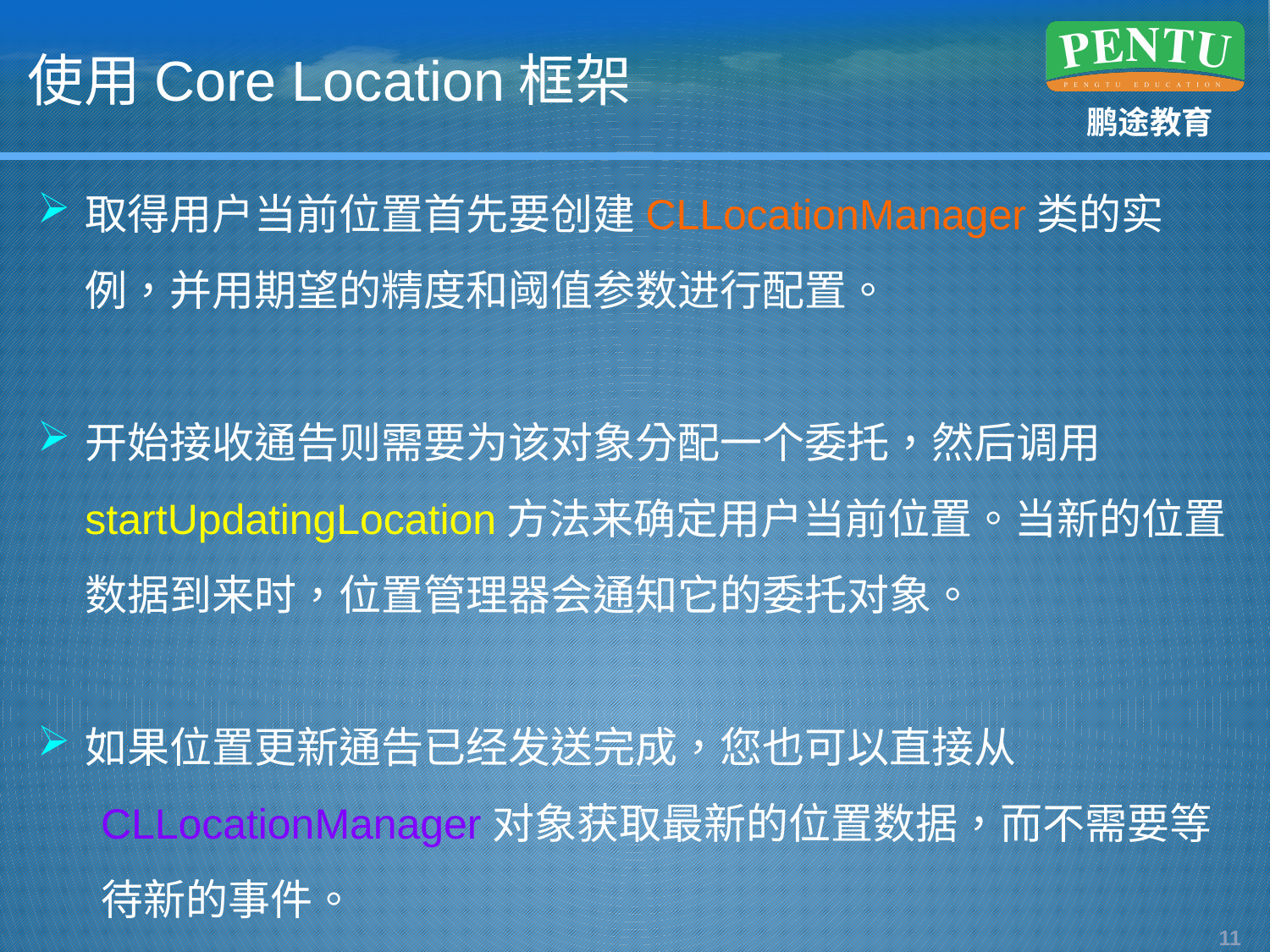

# 使用Core Location框架
取得用户当前位置首先要创建CLLocationManager类的实例，并用期望的精度和阈值参数进行配置。

开始接收通告则需要为该对象分配一个委托，然后调用startUpdatingLocation方法来确定用户当前位置。当新的位置数据到来时，位置管理器会通知它的委托对象。

如果位置更新通告已经发送完成，您也可以直接从
CLLocationManager对象获取最新的位置数据，而不需要等待新的事件。
11